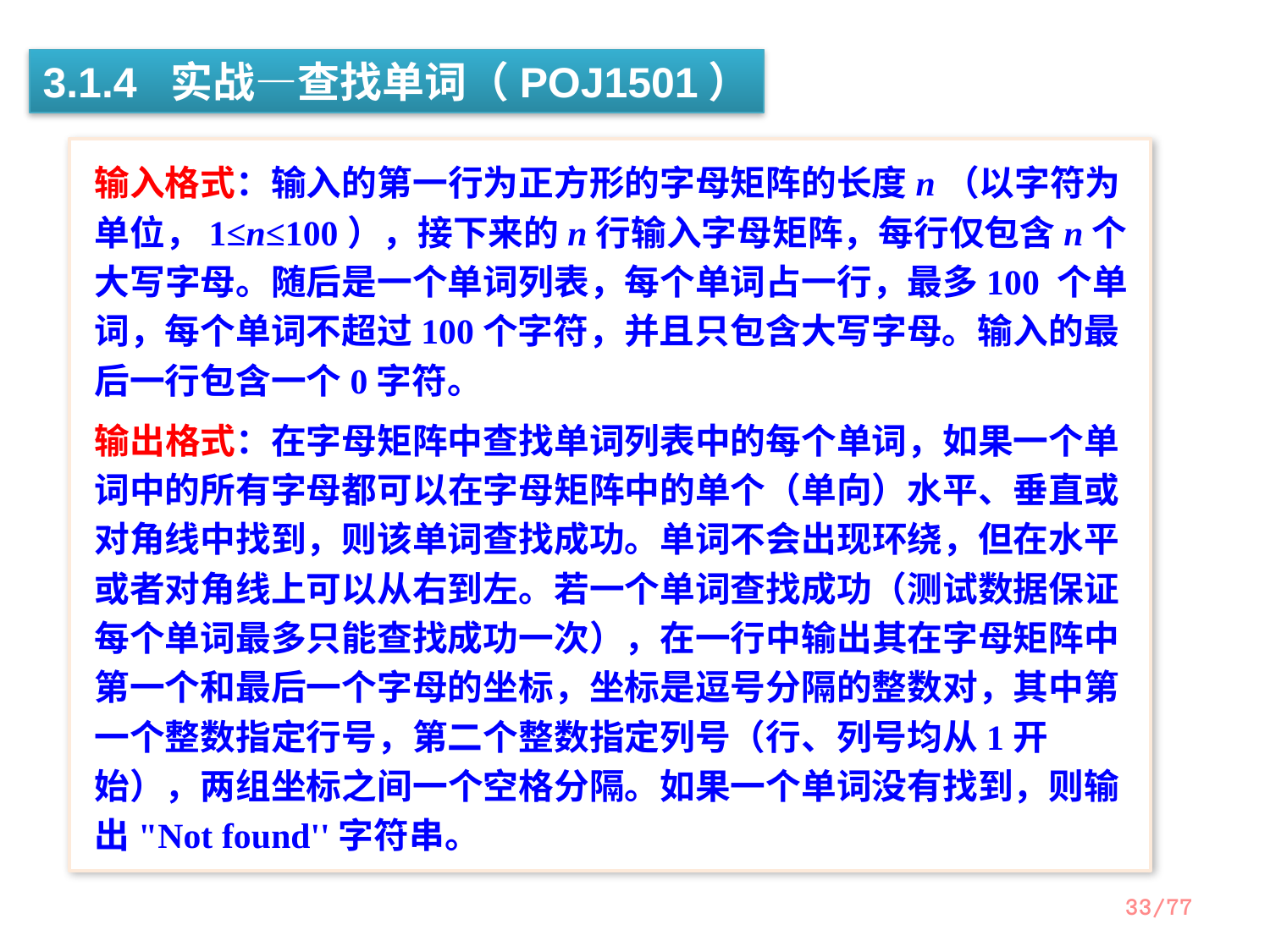

3.1.4  实战—查找单词（POJ1501）
输入格式：输入的第一行为正方形的字母矩阵的长度n（以字符为单位，1≤n≤100），接下来的n行输入字母矩阵，每行仅包含n个大写字母。随后是一个单词列表，每个单词占一行，最多100 个单词，每个单词不超过100个字符，并且只包含大写字母。输入的最后一行包含一个0字符。
输出格式：在字母矩阵中查找单词列表中的每个单词，如果一个单词中的所有字母都可以在字母矩阵中的单个（单向）水平、垂直或对角线中找到，则该单词查找成功。单词不会出现环绕，但在水平或者对角线上可以从右到左。若一个单词查找成功（测试数据保证每个单词最多只能查找成功一次），在一行中输出其在字母矩阵中第一个和最后一个字母的坐标，坐标是逗号分隔的整数对，其中第一个整数指定行号，第二个整数指定列号（行、列号均从1开始），两组坐标之间一个空格分隔。如果一个单词没有找到，则输出"Not found''字符串。
33/77